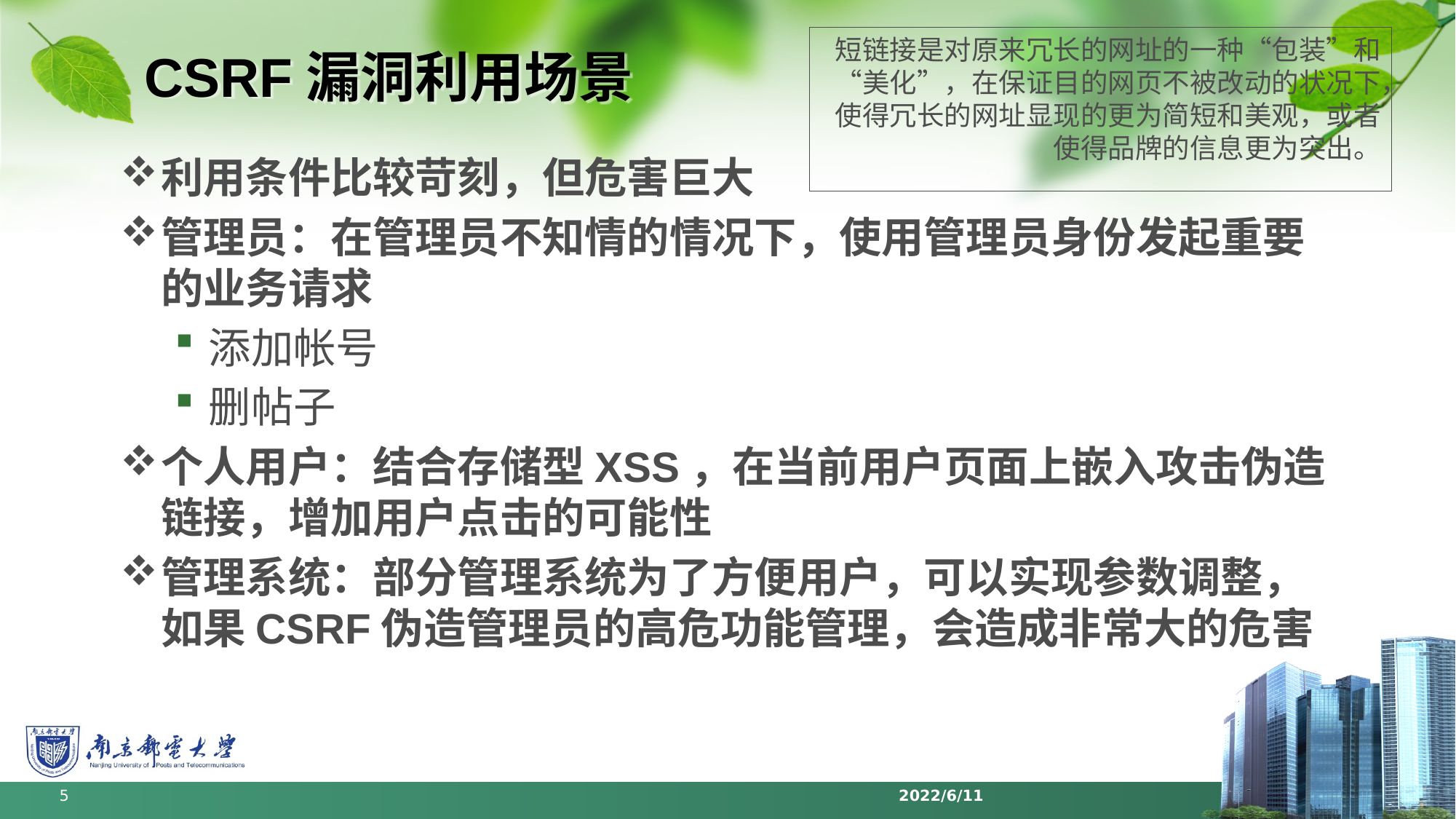

短链接是对原来冗长的网址的一种“包装”和“美化”，在保证目的网页不被改动的状况下，使得冗长的网址显现的更为简短和美观，或者使得品牌的信息更为突出。
# CSRF漏洞利用场景
利用条件比较苛刻，但危害巨大
管理员：在管理员不知情的情况下，使用管理员身份发起重要的业务请求
添加帐号
删帖子
个人用户：结合存储型XSS，在当前用户页面上嵌入攻击伪造链接，增加用户点击的可能性
管理系统：部分管理系统为了方便用户，可以实现参数调整，如果CSRF伪造管理员的高危功能管理，会造成非常大的危害
5
2022/6/11